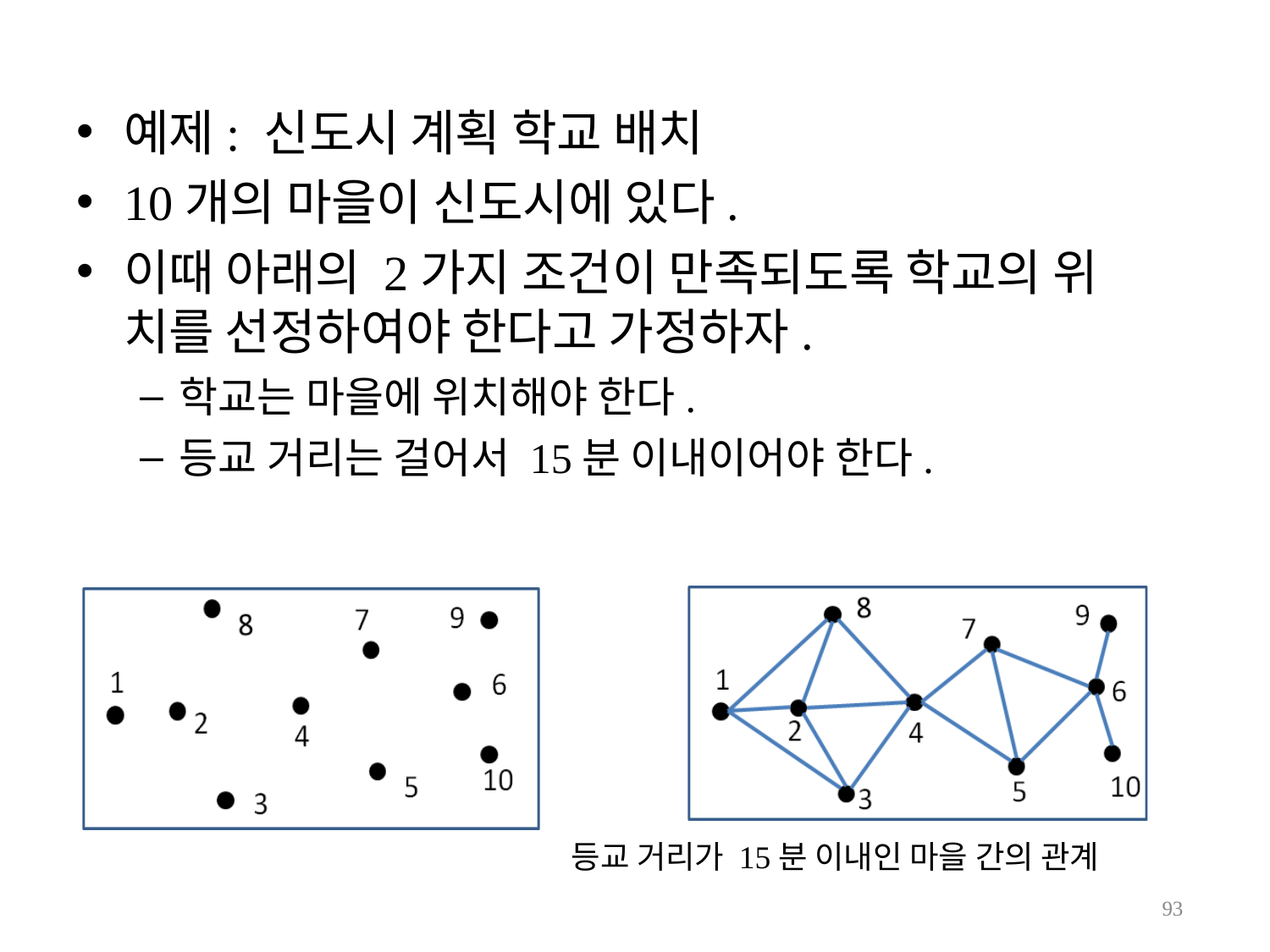

예제: 신도시 계획 학교 배치
10개의 마을이 신도시에 있다.
이때 아래의 2가지 조건이 만족되도록 학교의 위  치를 선정하여야 한다고 가정하자.
학교는 마을에 위치해야 한다.
등교 거리는 걸어서 15분 이내이어야 한다.

등교 거리가 15분 이내인 마을 간의 관계
93